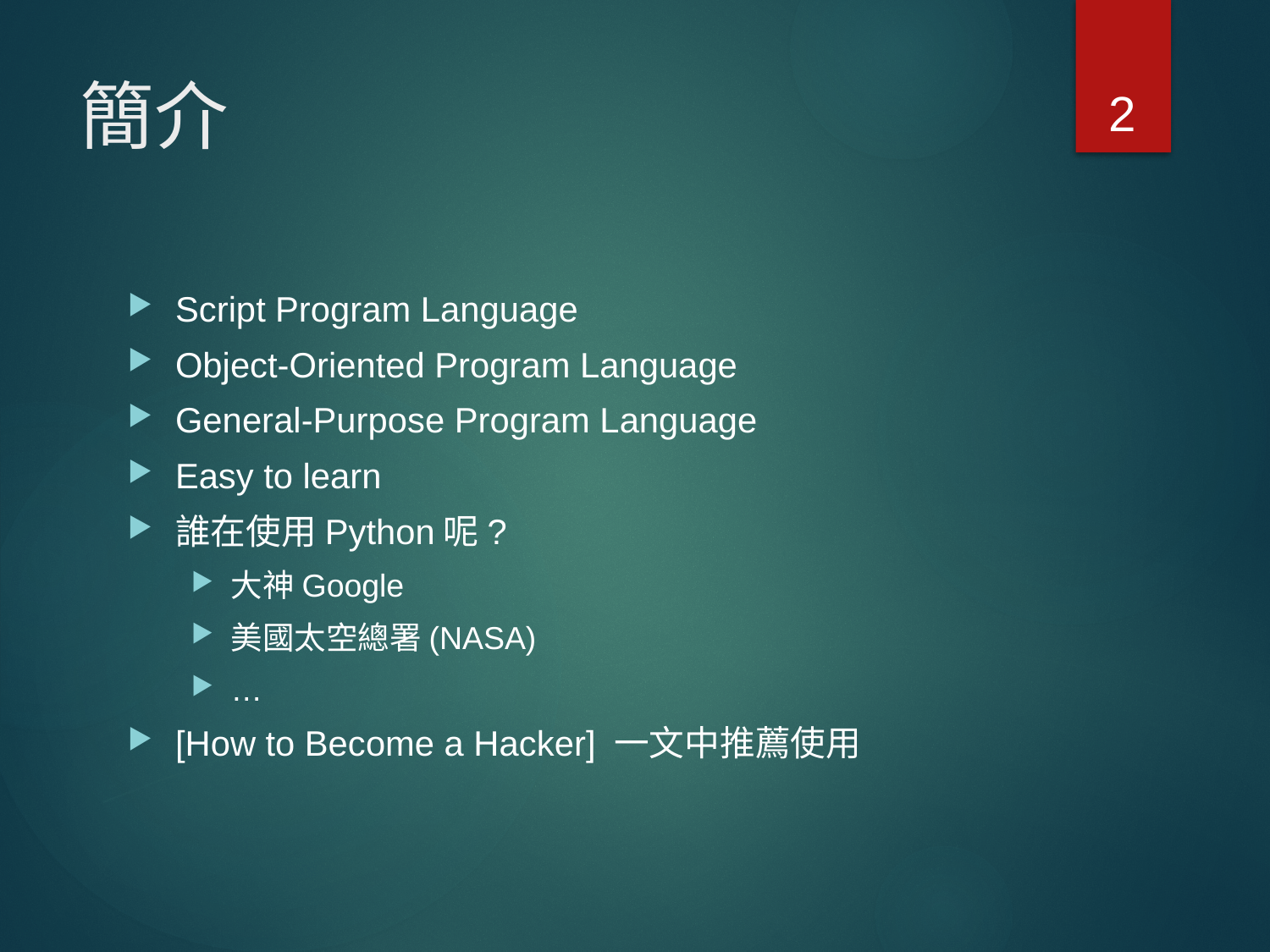

2
# 簡介
Script Program Language
Object-Oriented Program Language
General-Purpose Program Language
Easy to learn
誰在使用Python呢?
大神Google
美國太空總署(NASA)
…
[How to Become a Hacker] 一文中推薦使用